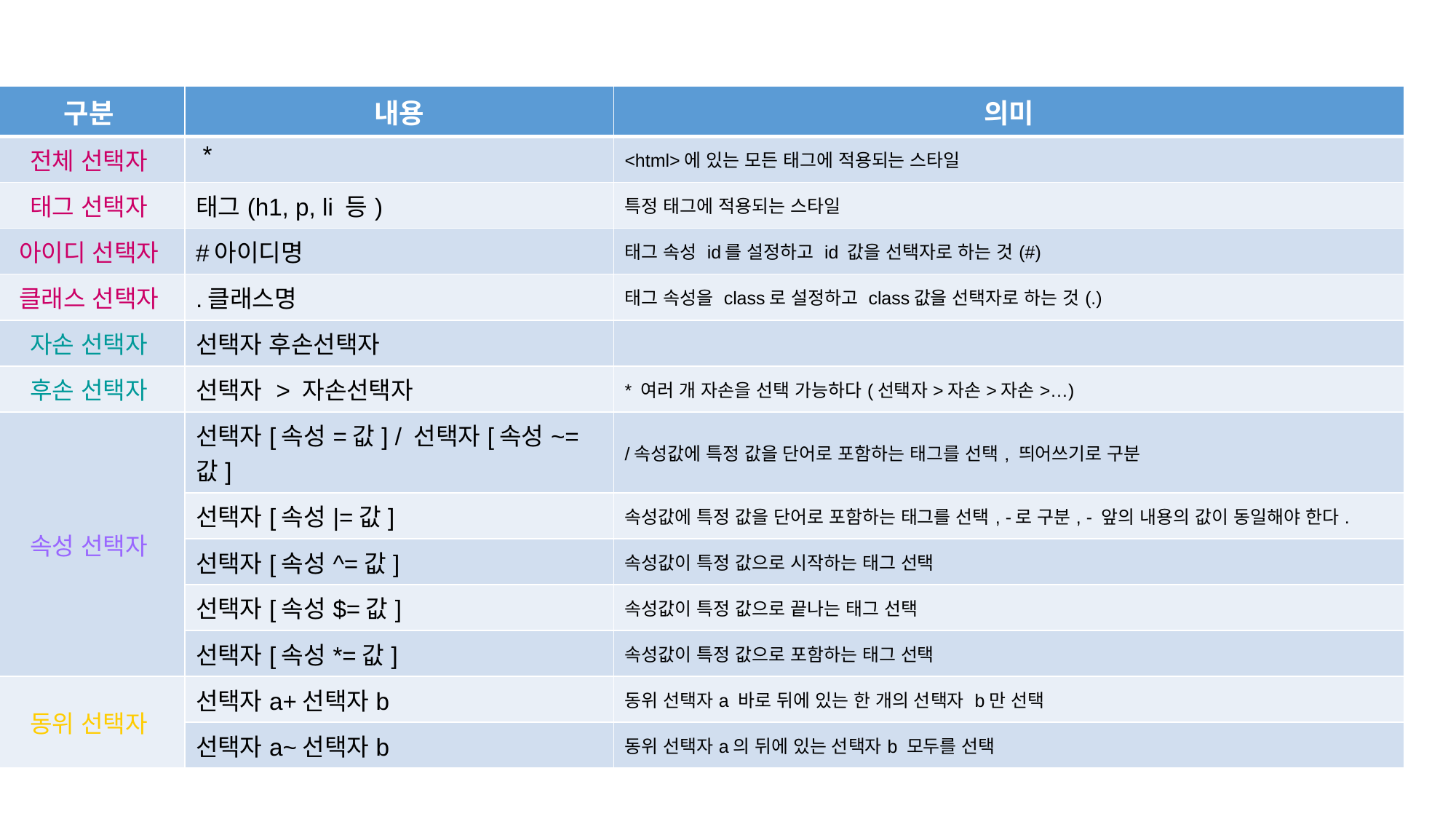

| 구분 | 내용 | 의미 |
| --- | --- | --- |
| 전체 선택자 | \* | <html>에 있는 모든 태그에 적용되는 스타일 |
| 태그 선택자 | 태그(h1, p, li 등) | 특정 태그에 적용되는 스타일 |
| 아이디 선택자 | #아이디명 | 태그 속성 id를 설정하고 id 값을 선택자로 하는 것(#) |
| 클래스 선택자 | .클래스명 | 태그 속성을 class로 설정하고 class값을 선택자로 하는 것(.) |
| 자손 선택자 | 선택자 후손선택자 |  |
| 후손 선택자 | 선택자 > 자손선택자 | \* 여러 개 자손을 선택 가능하다(선택자>자손>자손>…) |
| 속성 선택자 | 선택자[속성=값] / 선택자[속성~=값] | /속성값에 특정 값을 단어로 포함하는 태그를 선택, 띄어쓰기로 구분 |
|  | 선택자[속성|=값] | 속성값에 특정 값을 단어로 포함하는 태그를 선택, -로 구분, - 앞의 내용의 값이 동일해야 한다. |
|  | 선택자[속성^=값] | 속성값이 특정 값으로 시작하는 태그 선택 |
|  | 선택자[속성$=값] | 속성값이 특정 값으로 끝나는 태그 선택 |
|  | 선택자[속성\*=값] | 속성값이 특정 값으로 포함하는 태그 선택 |
| 동위 선택자 | 선택자a+선택자b | 동위 선택자a 바로 뒤에 있는 한 개의 선택자 b만 선택 |
|  | 선택자a~선택자b | 동위 선택자a의 뒤에 있는 선택자b 모두를 선택 |